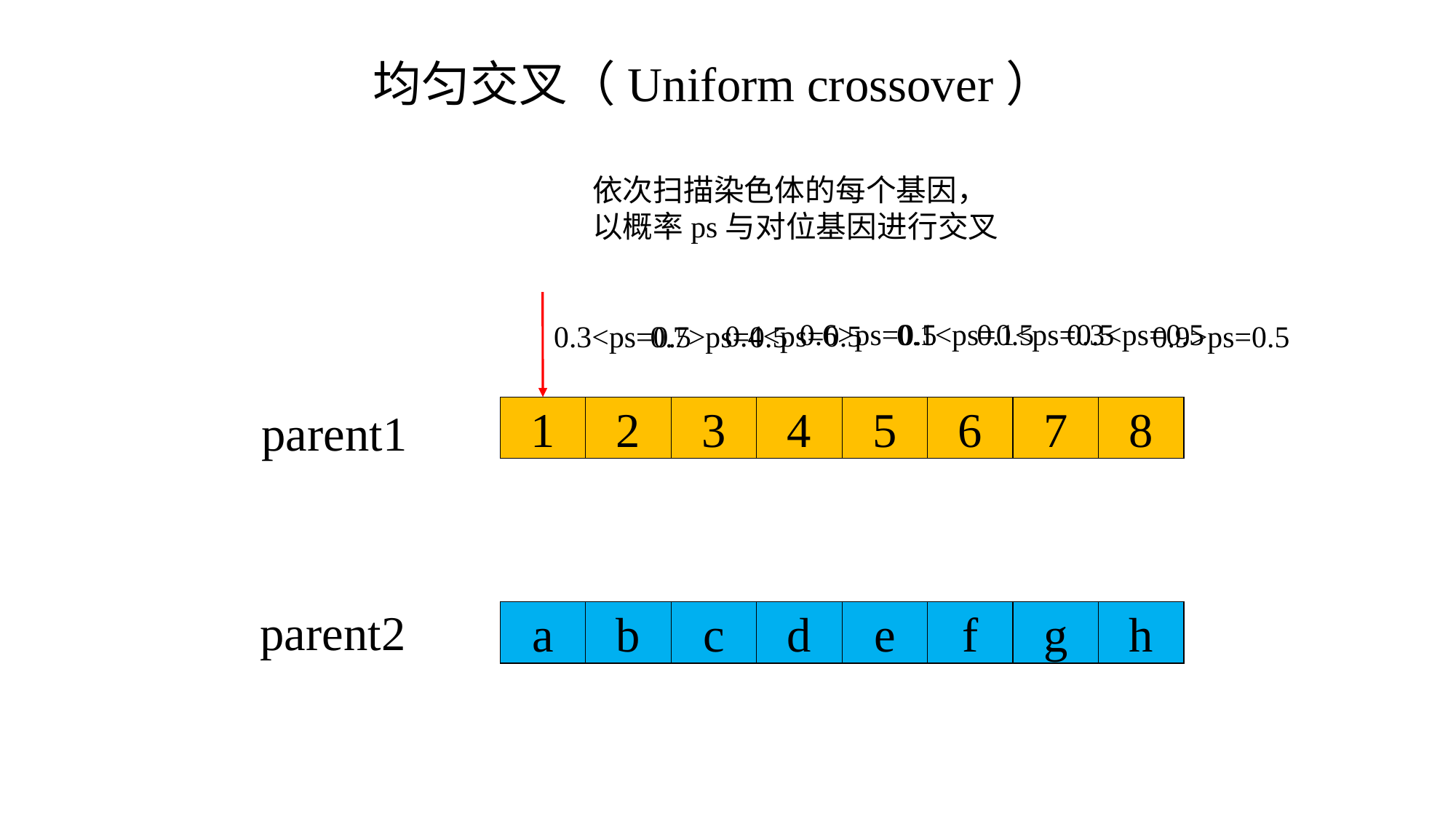

均匀交叉（Uniform crossover）
依次扫描染色体的每个基因，
以概率ps与对位基因进行交叉
0.6>ps=0.5
0.1<ps=0.5
0.1<ps=0.5
0.3<ps=0.5
0.4<ps=0.5
0.3<ps=0.5
0.7>ps=0.5
0.9>ps=0.5
parent1
1
2
3
4
5
6
7
8
parent2
a
b
c
d
e
f
g
h